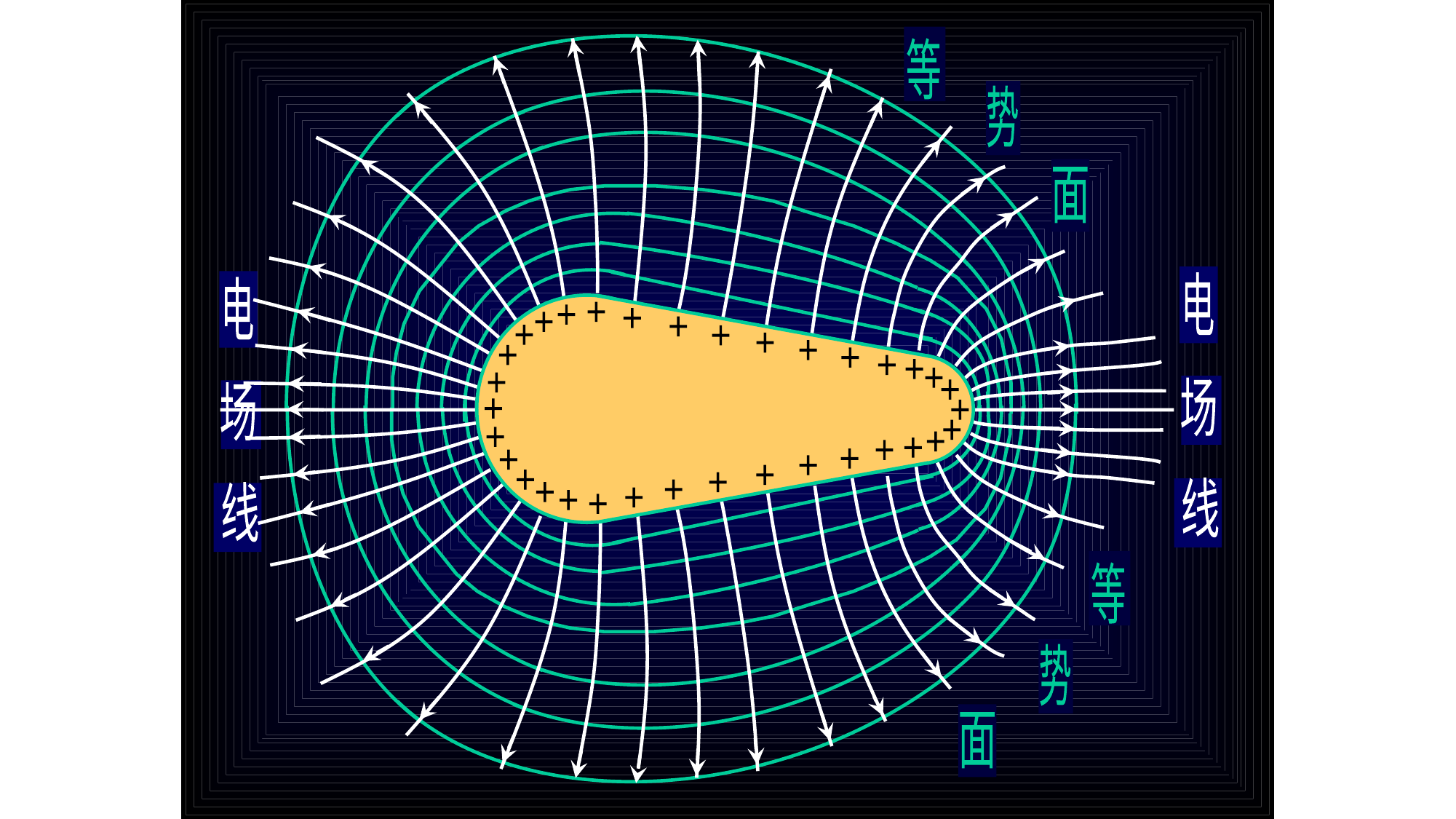

等

势

面

等

势

面
电导块势场

+
+
+
+
+
+
+
+
+
+
+
+

+
+
+
+
+
+
+
+
+
+
+
+
+
+

+
+
+
+
+
+
+
+

电

场
线

电

场
线